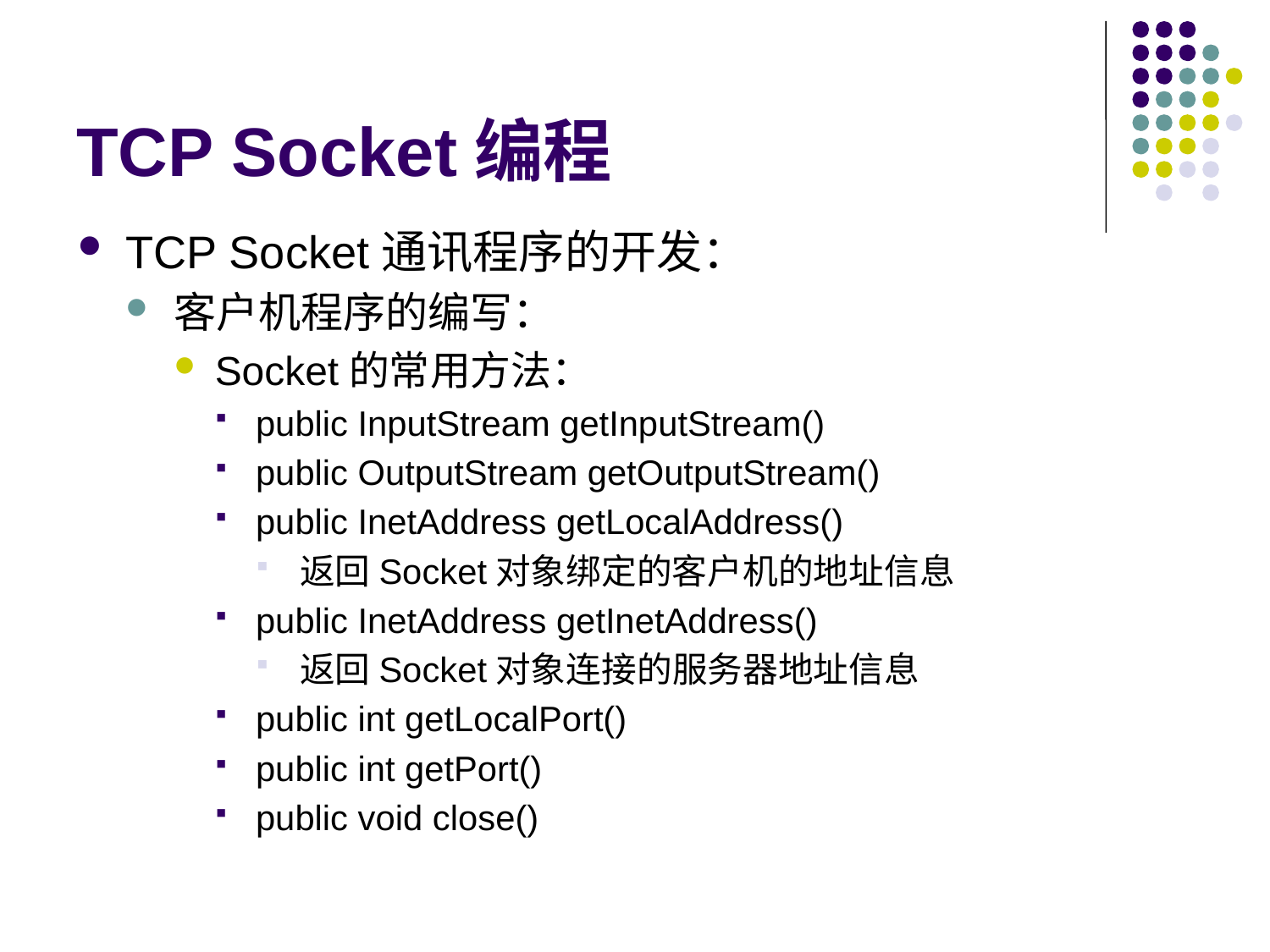

# TCP Socket编程
TCP Socket通讯程序的开发：
客户机程序的编写：
Socket的常用方法：
public InputStream getInputStream()
public OutputStream getOutputStream()
public InetAddress getLocalAddress()
返回Socket对象绑定的客户机的地址信息
public InetAddress getInetAddress()
返回Socket对象连接的服务器地址信息
public int getLocalPort()
public int getPort()
public void close()